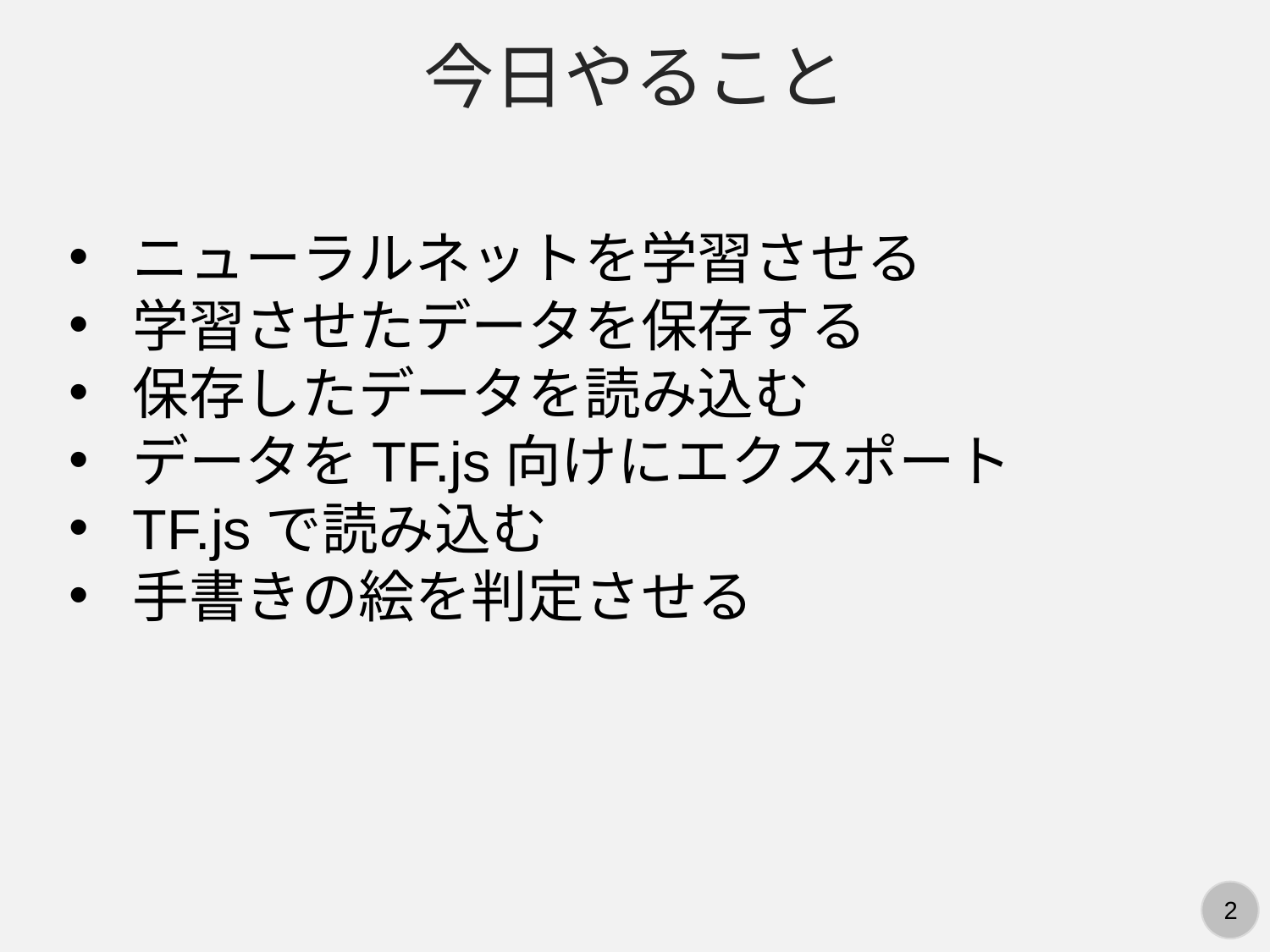

今日やること
ニューラルネットを学習させる
学習させたデータを保存する
保存したデータを読み込む
データをTF.js向けにエクスポート
TF.jsで読み込む
手書きの絵を判定させる